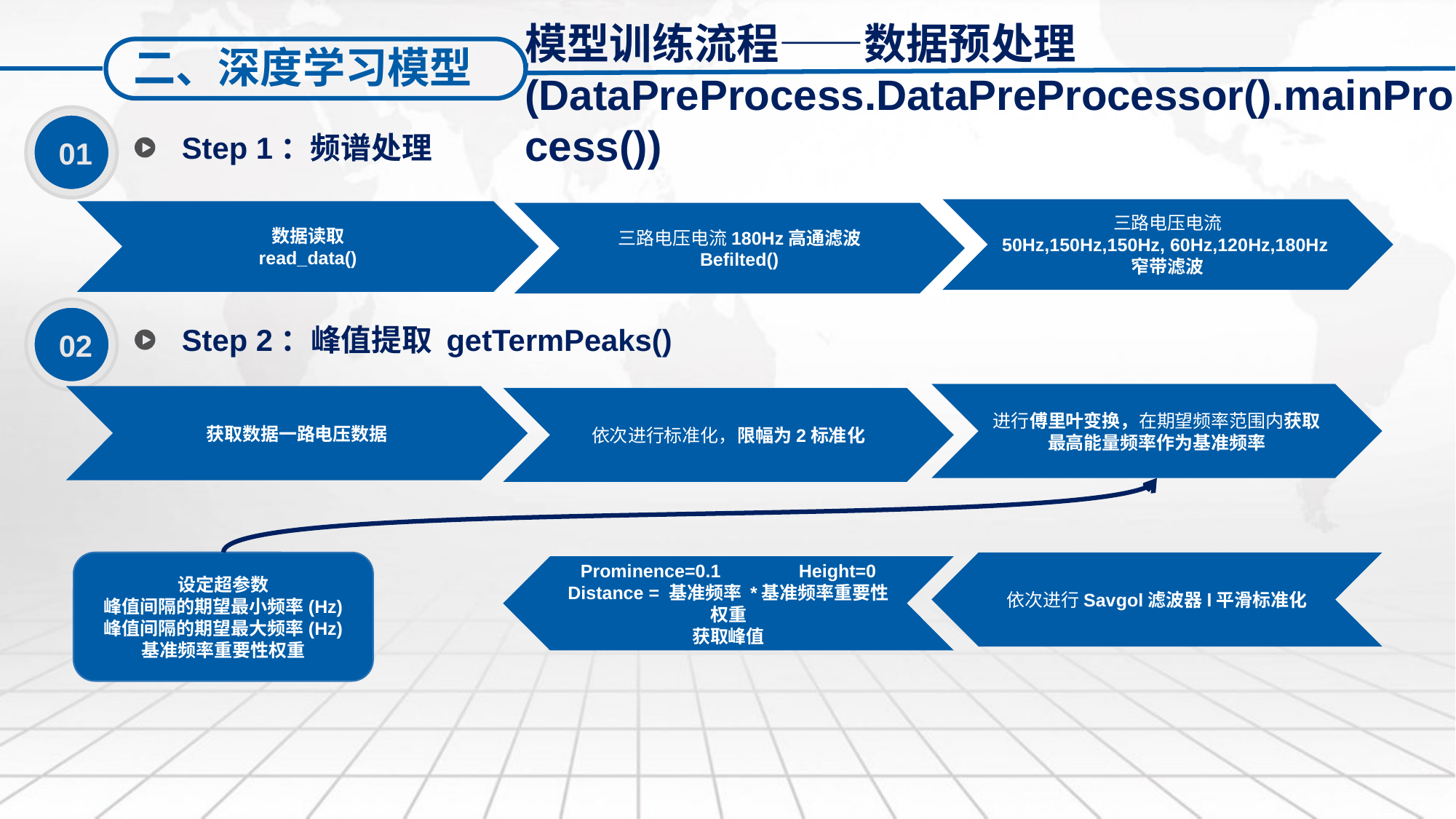

模型训练流程——数据预处理(DataPreProcess.DataPreProcessor().mainProcess())
二、深度学习模型

01

Step 1：频谱处理
三路电压电流
50Hz,150Hz,150Hz, 60Hz,120Hz,180Hz
窄带滤波
数据读取
read_data()
三路电压电流180Hz高通滤波
Befilted()

02

Step 2：峰值提取 getTermPeaks()
进行傅里叶变换，在期望频率范围内获取最高能量频率作为基准频率
获取数据一路电压数据
依次进行标准化，限幅为2标准化
设定超参数
峰值间隔的期望最小频率(Hz)
峰值间隔的期望最大频率(Hz)
基准频率重要性权重
依次进行Savgol滤波器l平滑标准化
Prominence=0.1	Height=0
Distance = 基准频率 *基准频率重要性权重
获取峰值